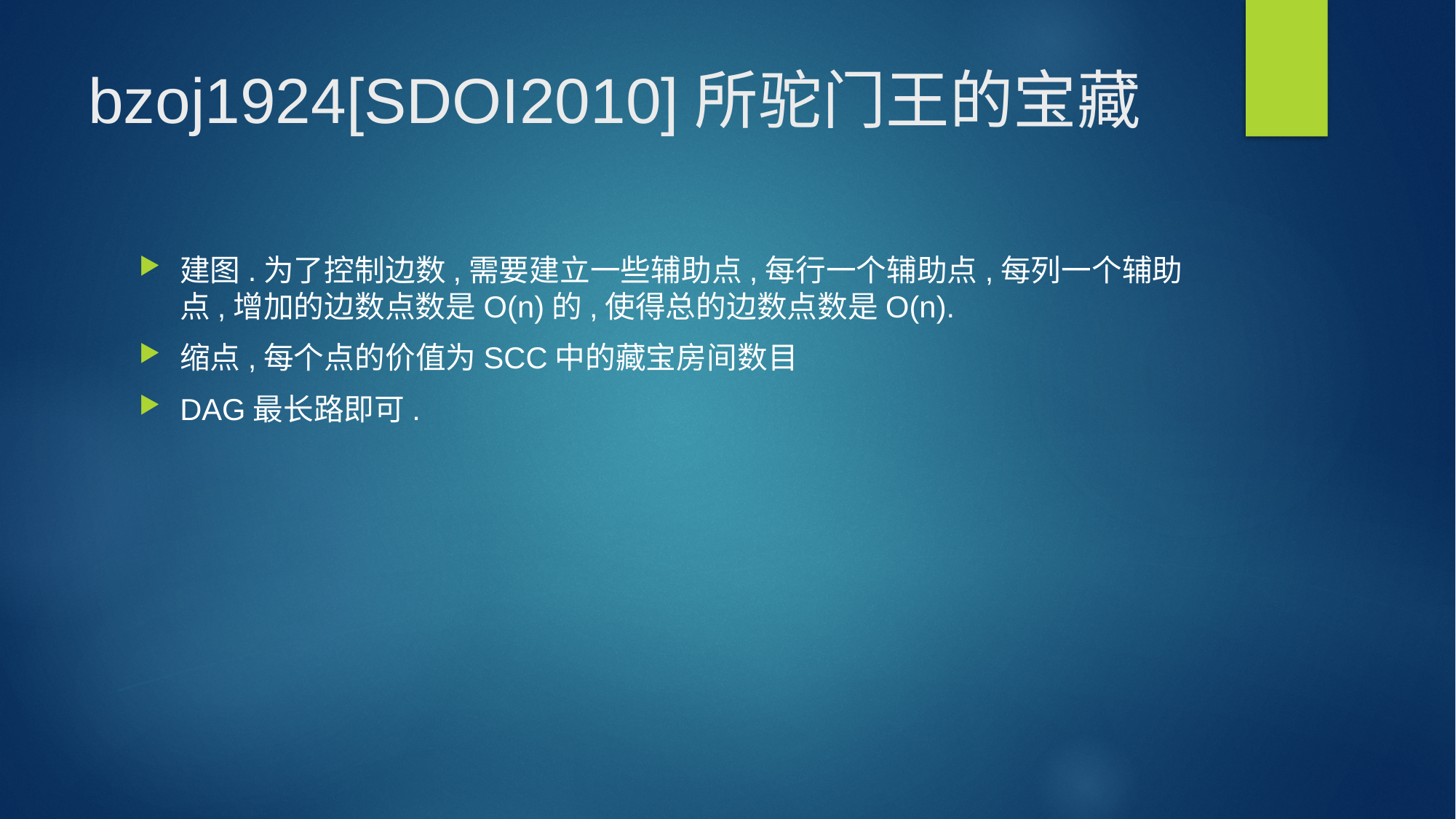

# bzoj1924[SDOI2010]所驼门王的宝藏
建图.为了控制边数,需要建立一些辅助点,每行一个辅助点,每列一个辅助点,增加的边数点数是O(n)的,使得总的边数点数是O(n).
缩点,每个点的价值为SCC中的藏宝房间数目
DAG最长路即可.